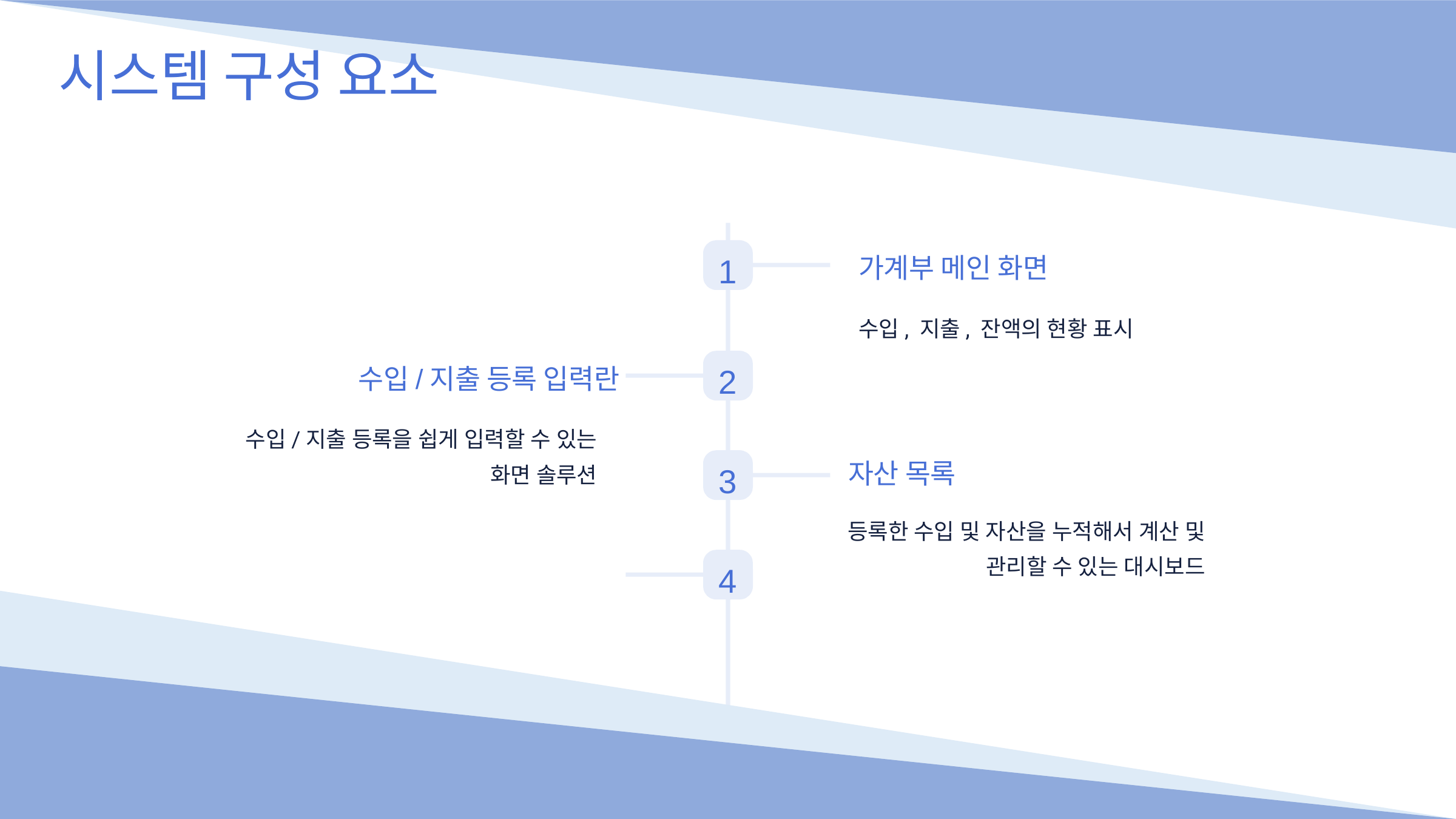

시스템 구성 요소

1
가계부 메인 화면

수입, 지출, 잔액의 현황 표시

2
수입/지출 등록 입력란

수입/지출 등록을 쉽게 입력할 수 있는 화면 솔루션

자산 목록
3

등록한 수입 및 자산을 누적해서 계산 및 관리할 수 있는 대시보드

4